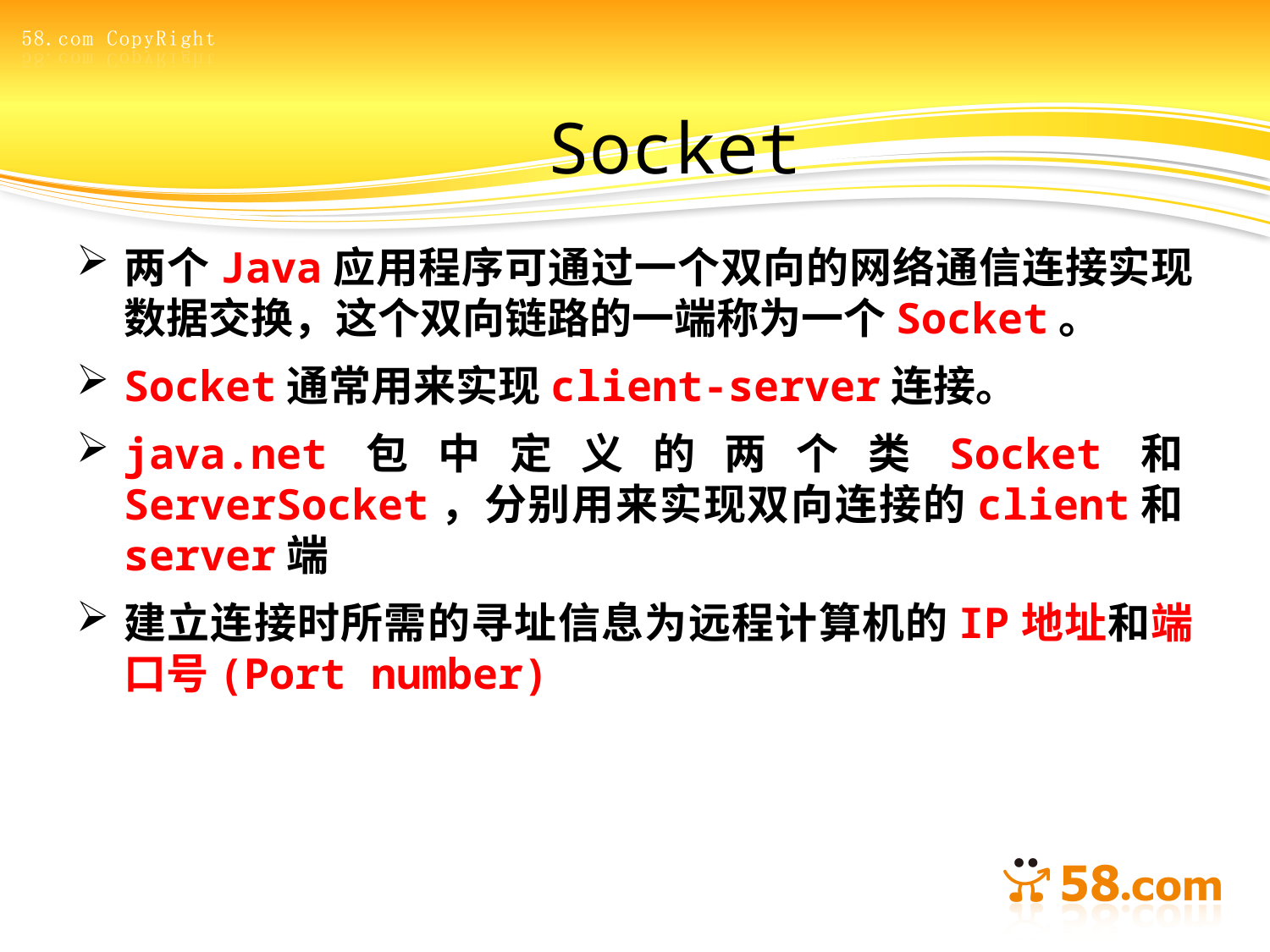

# Socket
两个Java应用程序可通过一个双向的网络通信连接实现数据交换，这个双向链路的一端称为一个Socket。
Socket通常用来实现client-server连接。
java.net包中定义的两个类Socket和ServerSocket，分别用来实现双向连接的client和server端
建立连接时所需的寻址信息为远程计算机的IP地址和端口号(Port number)